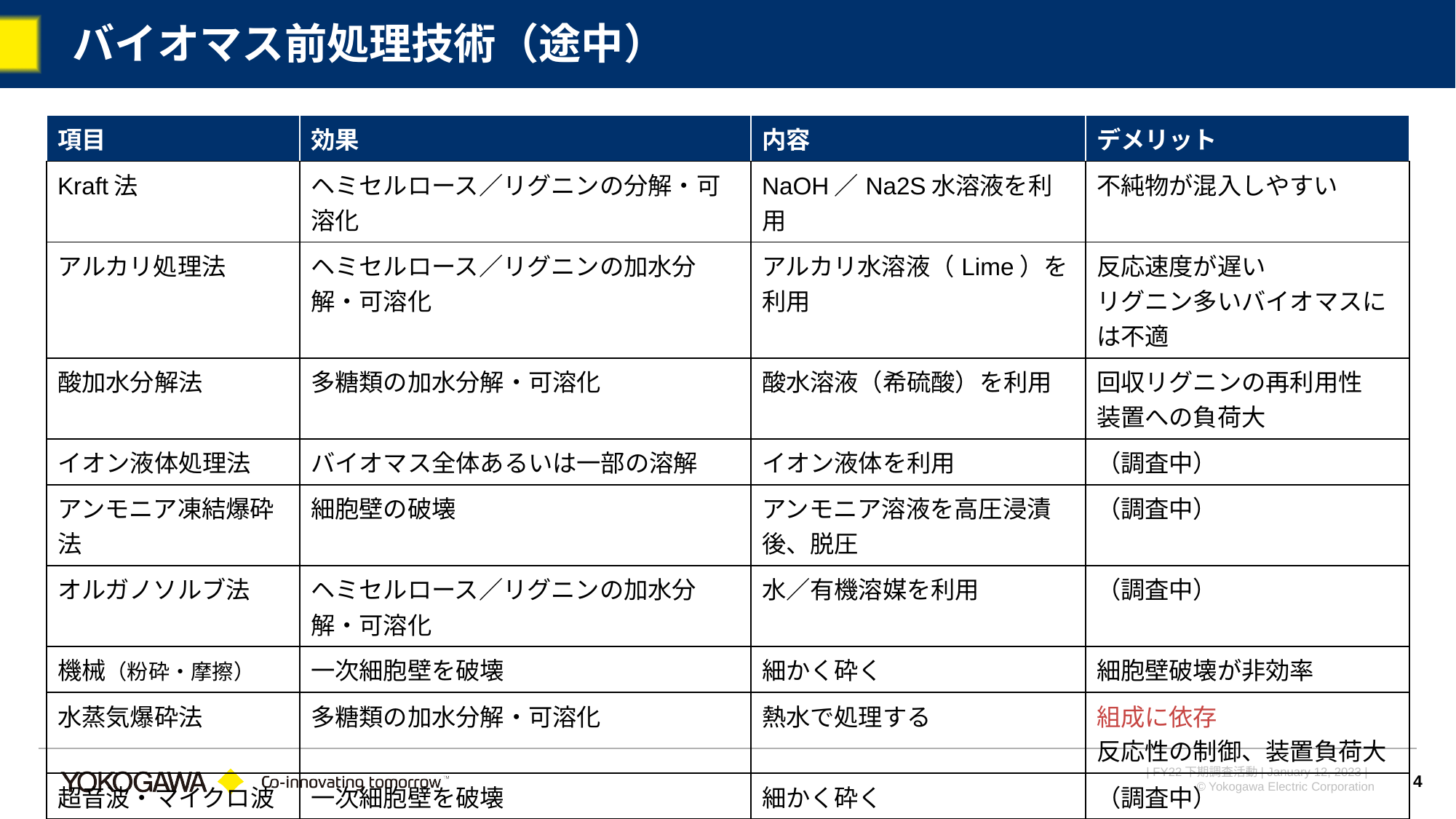

# バイオマス前処理技術（途中）
| 項目 | 効果 | 内容 | デメリット |
| --- | --- | --- | --- |
| Kraft法 | ヘミセルロース／リグニンの分解・可溶化 | NaOH／Na2S水溶液を利用 | 不純物が混入しやすい |
| アルカリ処理法 | ヘミセルロース／リグニンの加水分解・可溶化 | アルカリ水溶液（Lime）を利用 | 反応速度が遅い リグニン多いバイオマスには不適 |
| 酸加水分解法 | 多糖類の加水分解・可溶化 | 酸水溶液（希硫酸）を利用 | 回収リグニンの再利用性 装置への負荷大 |
| イオン液体処理法 | バイオマス全体あるいは一部の溶解 | イオン液体を利用 | （調査中） |
| アンモニア凍結爆砕法 | 細胞壁の破壊 | アンモニア溶液を高圧浸漬後、脱圧 | （調査中） |
| オルガノソルブ法 | ヘミセルロース／リグニンの加水分解・可溶化 | 水／有機溶媒を利用 | （調査中） |
| 機械（粉砕・摩擦） | 一次細胞壁を破壊 | 細かく砕く | 細胞壁破壊が非効率 |
| 水蒸気爆砕法 | 多糖類の加水分解・可溶化 | 熱水で処理する | 組成に依存 反応性の制御、装置負荷大 |
| 超音波・マイクロ波 | 一次細胞壁を破壊 | 細かく砕く | （調査中） |
| 微生物 | リグニン単離しながら糖化・発酵 | 選択的リグニン分解菌を使用 | （調査中） |
4